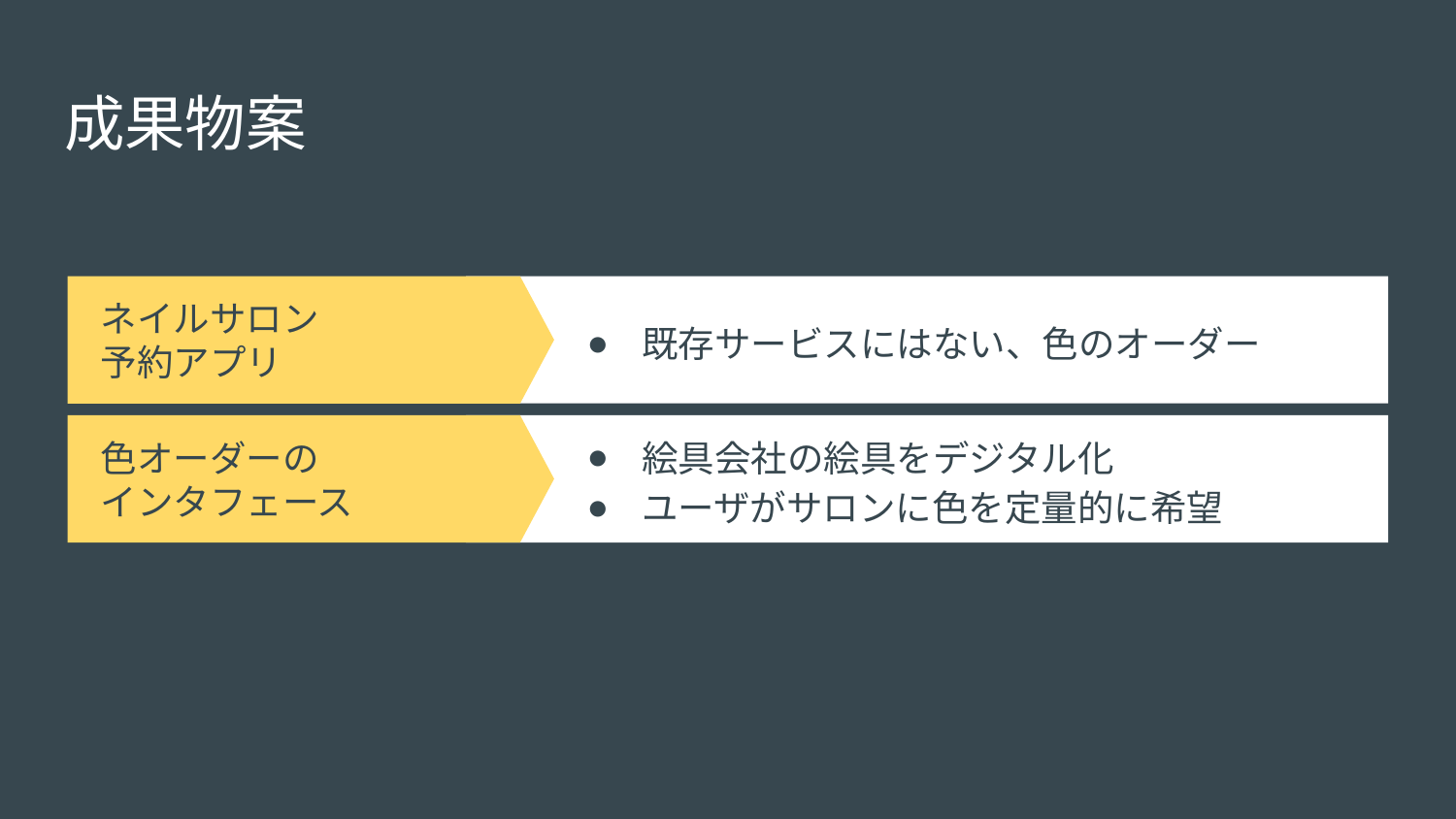

# 成果物案

既存サービスにはない、色のオーダー
ネイルサロン
予約アプリ

色オーダーの
インタフェース
絵具会社の絵具をデジタル化
ユーザがサロンに色を定量的に希望